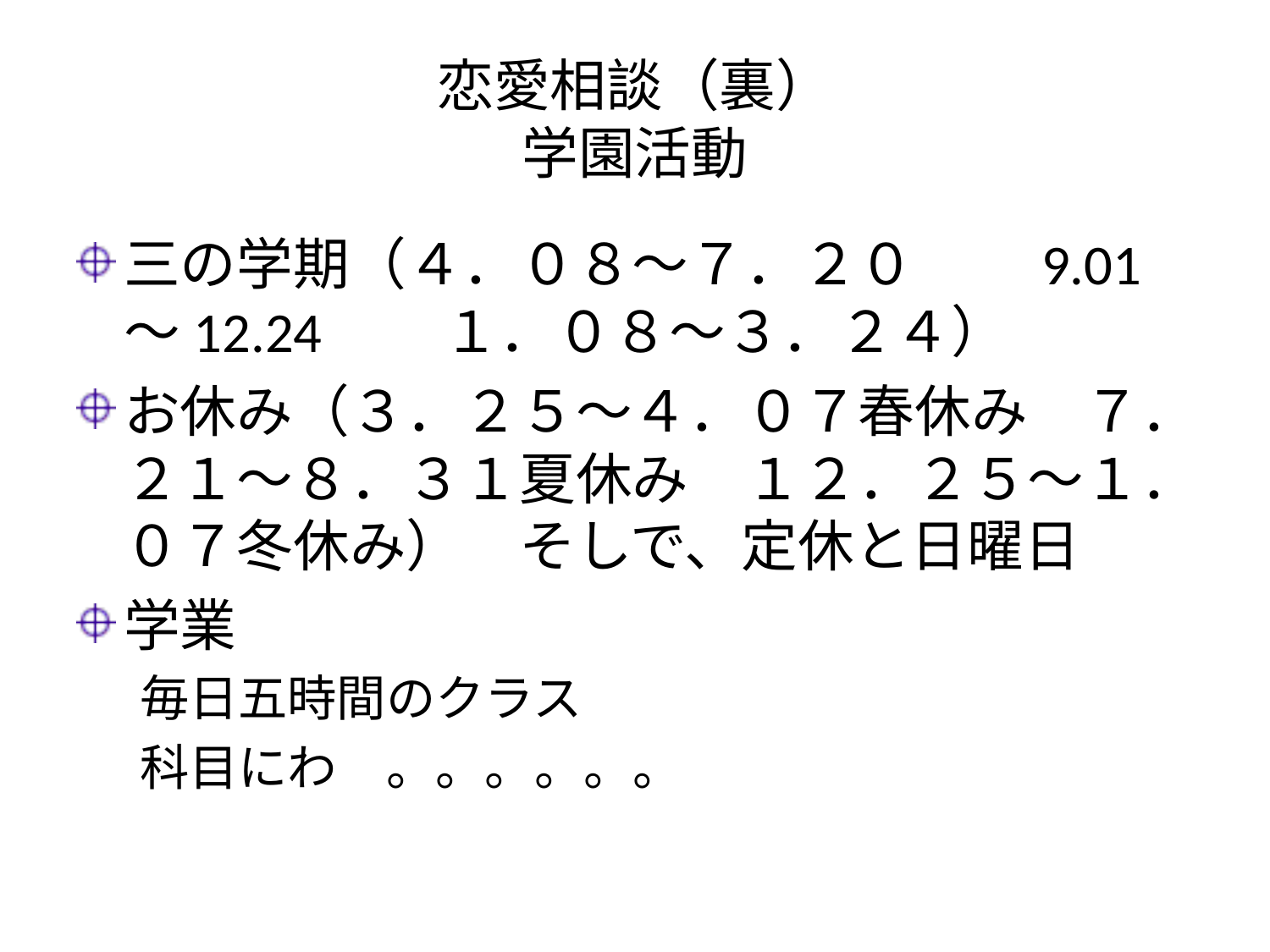

# 恋愛相談（裏） 学園活動
三の学期（４．０８～７．２０　　9.01～12.24　    １．０８～３．２４）
お休み（３．２５～４．０７春休み　７．２１～８．３１夏休み　１２．２５～１．０７冬休み）　そしで、定休と日曜日
学業
毎日五時間のクラス
科目にわ　。。。。。。